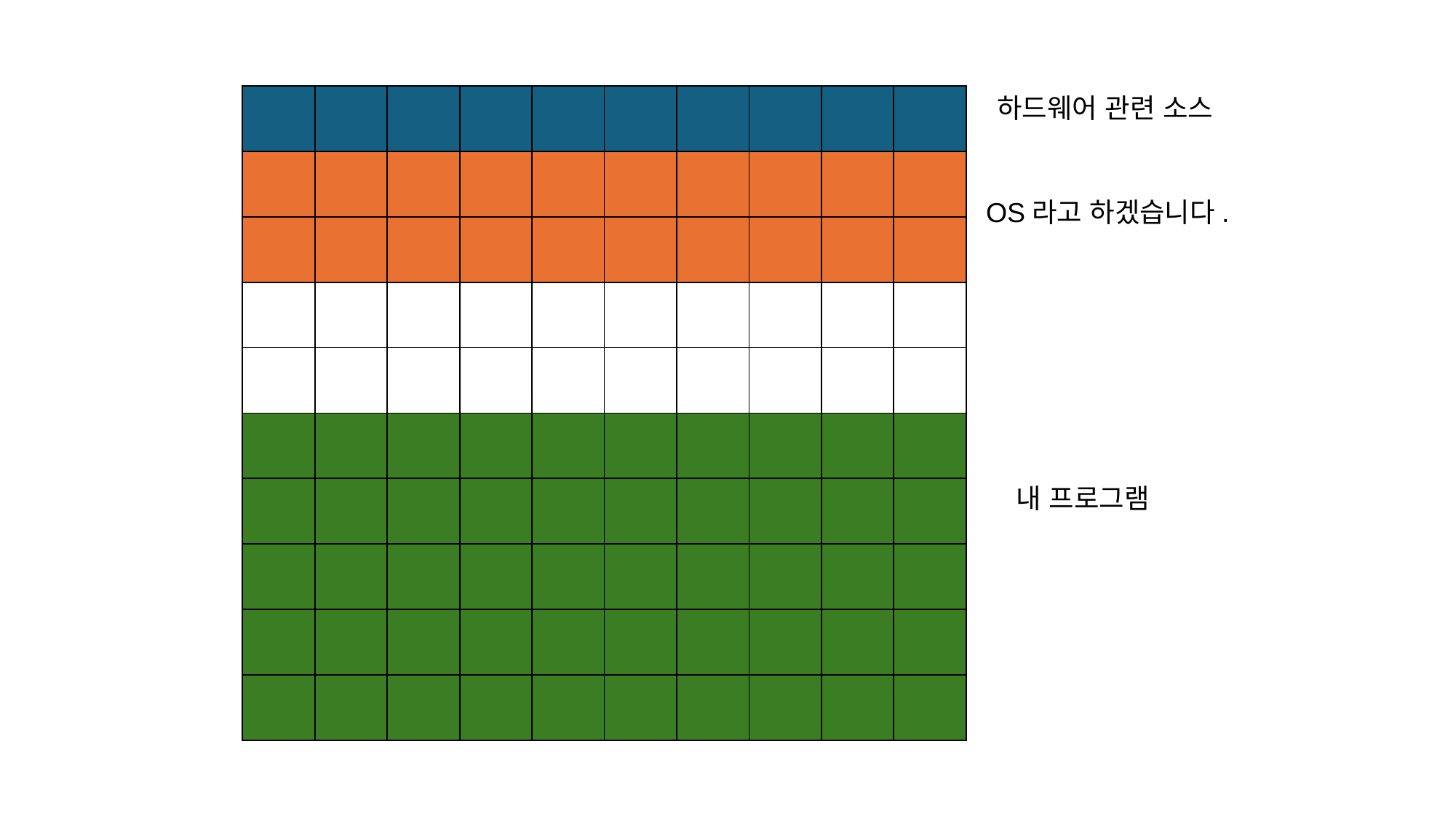

|  |  |  |  |  |  |  |  |  |  |
| --- | --- | --- | --- | --- | --- | --- | --- | --- | --- |
|  |  |  |  |  |  |  |  |  |  |
|  |  |  |  |  |  |  |  |  |  |
|  |  |  |  |  |  |  |  |  |  |
|  |  |  |  |  |  |  |  |  |  |
|  |  |  |  |  |  |  |  |  |  |
|  |  |  |  |  |  |  |  |  |  |
|  |  |  |  |  |  |  |  |  |  |
|  |  |  |  |  |  |  |  |  |  |
|  |  |  |  |  |  |  |  |  |  |
하드웨어 관련 소스
OS라고 하겠습니다.
내 프로그램